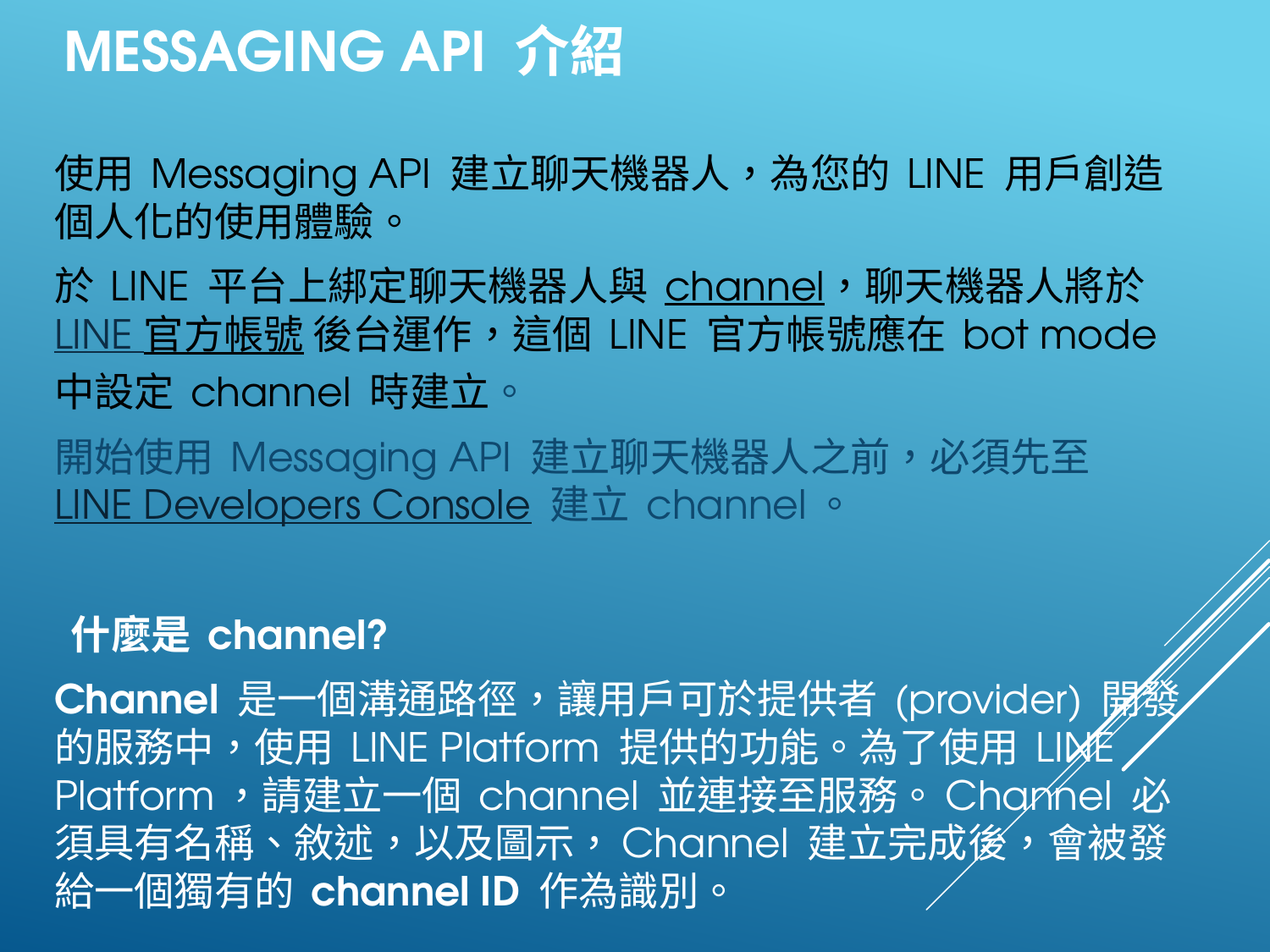

# Messaging API 介紹
使用 Messaging API 建立聊天機器人，為您的 LINE 用戶創造個人化的使用體驗。
於 LINE 平台上綁定聊天機器人與 channel，聊天機器人將於 LINE 官方帳號 後台運作，這個 LINE 官方帳號應在 bot mode 中設定 channel 時建立。
開始使用 Messaging API 建立聊天機器人之前，必須先至 LINE Developers Console 建立 channel。

 什麼是 channel?
Channel 是一個溝通路徑，讓用戶可於提供者 (provider) 開發的服務中，使用 LINE Platform 提供的功能。為了使用 LINE Platform，請建立一個 channel 並連接至服務。Channel 必須具有名稱、敘述，以及圖示，Channel 建立完成後，會被發給一個獨有的 channel ID 作為識別。